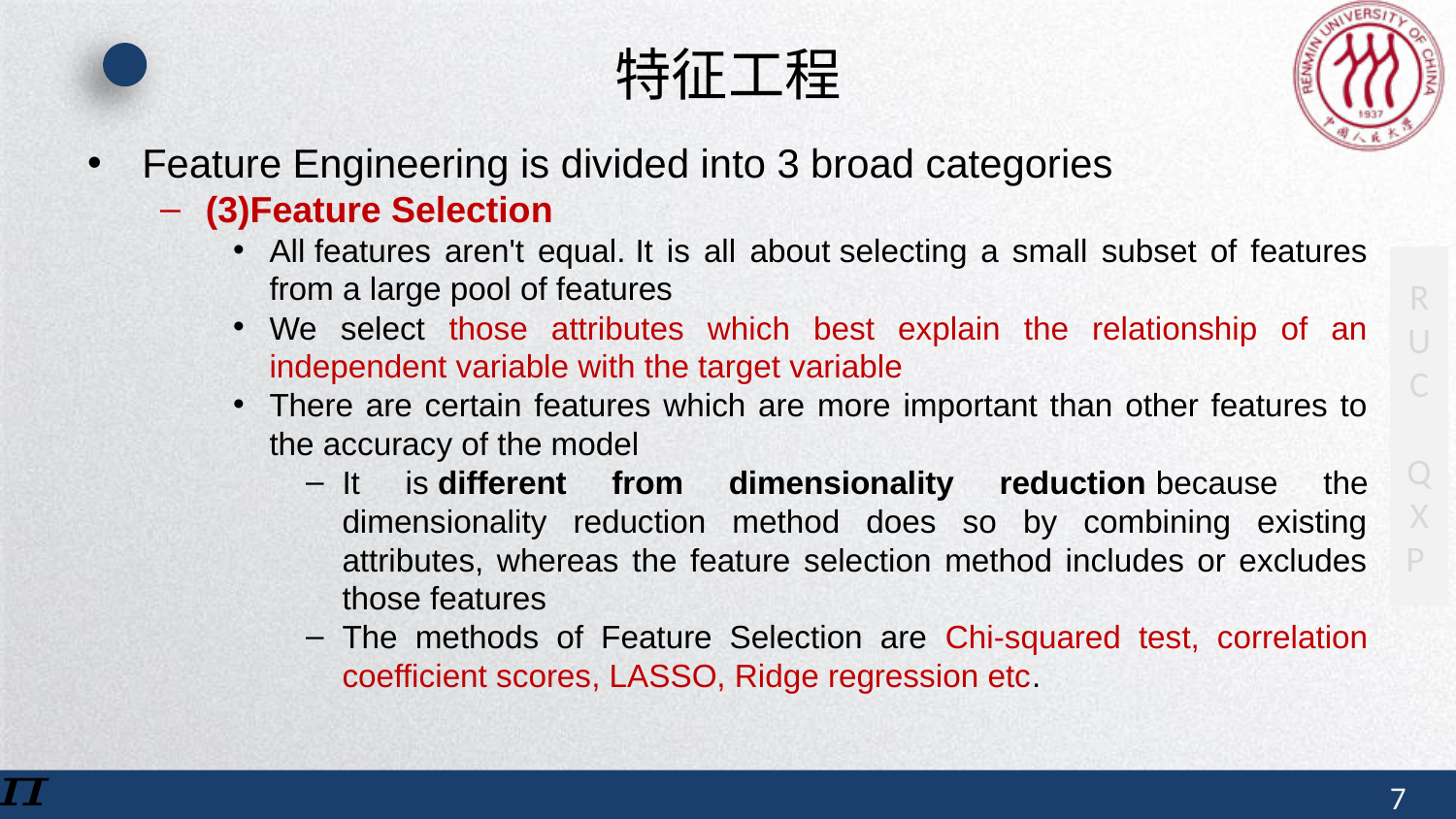

# 特征工程
Feature Engineering is divided into 3 broad categories
(3)Feature Selection
All features aren't equal. It is all about selecting a small subset of features from a large pool of features
We select those attributes which best explain the relationship of an independent variable with the target variable
There are certain features which are more important than other features to the accuracy of the model
It is different from dimensionality reduction because the dimensionality reduction method does so by combining existing attributes, whereas the feature selection method includes or excludes those features
The methods of Feature Selection are Chi-squared test, correlation coefficient scores, LASSO, Ridge regression etc.